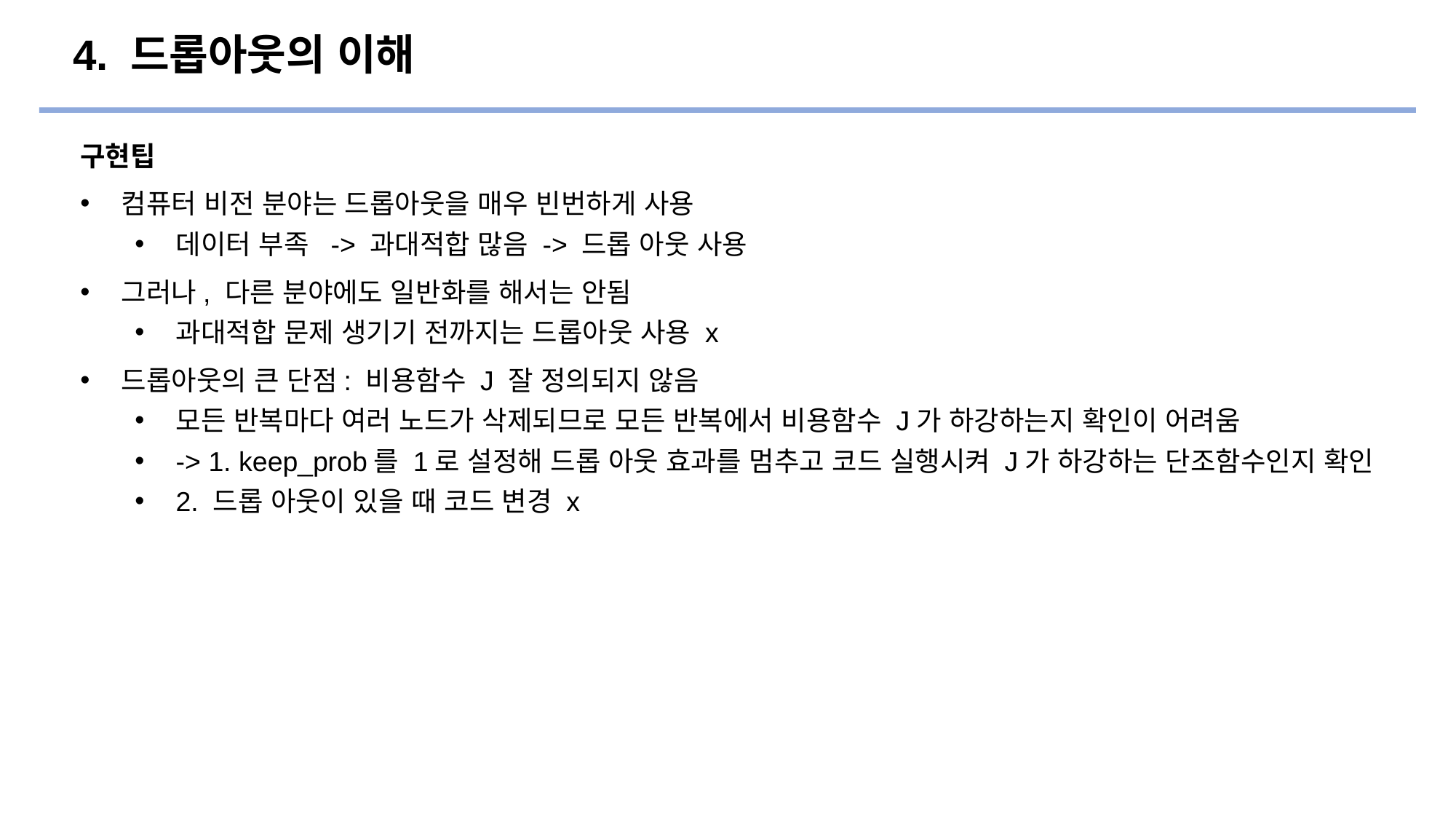

# 4. 드롭아웃의 이해

구현팁
컴퓨터 비전 분야는 드롭아웃을 매우 빈번하게 사용
데이터 부족  -> 과대적합 많음 -> 드롭 아웃 사용
그러나, 다른 분야에도 일반화를 해서는 안됨
과대적합 문제 생기기 전까지는 드롭아웃 사용 x
드롭아웃의 큰 단점: 비용함수 J 잘 정의되지 않음
모든 반복마다 여러 노드가 삭제되므로 모든 반복에서 비용함수 J가 하강하는지 확인이 어려움
-> 1. keep_prob를 1로 설정해 드롭 아웃 효과를 멈추고 코드 실행시켜 J가 하강하는 단조함수인지 확인
2. 드롭 아웃이 있을 때 코드 변경 x